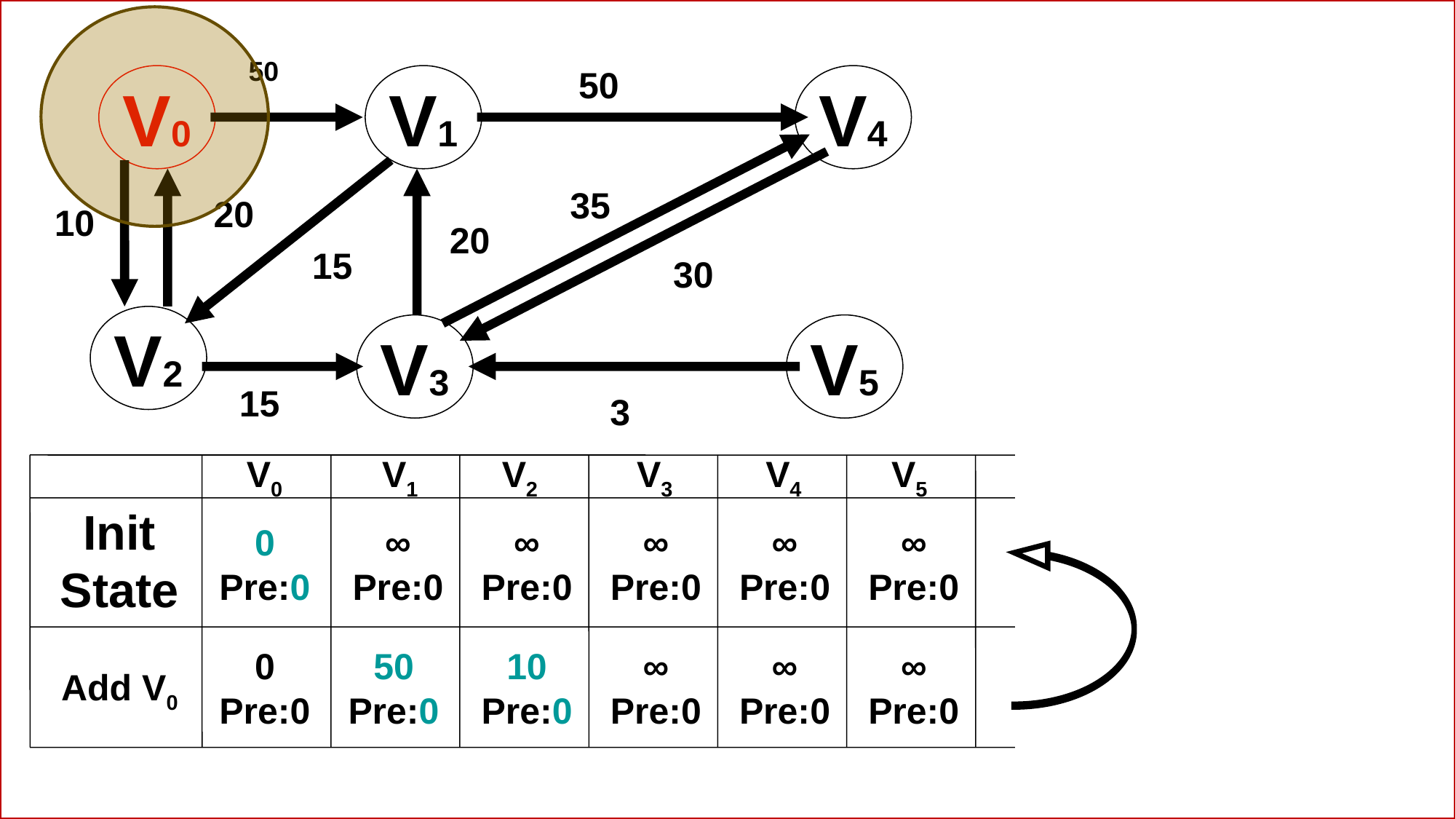

50
50
第七章
图
V0
V1
V4

35
20
10

20
7.5  最短路径
15
30

V2
V3
V5

15
3
V0
V1
V2
V3
V4
V5

Init
State

0
Pre:0
∞
Pre:0
∞
Pre:0
∞
Pre:0
∞
Pre:0
∞
Pre:0

0
Pre:0
50
Pre:0
10
Pre:0
∞
Pre:0
∞
Pre:0
∞
Pre:0
Add V0